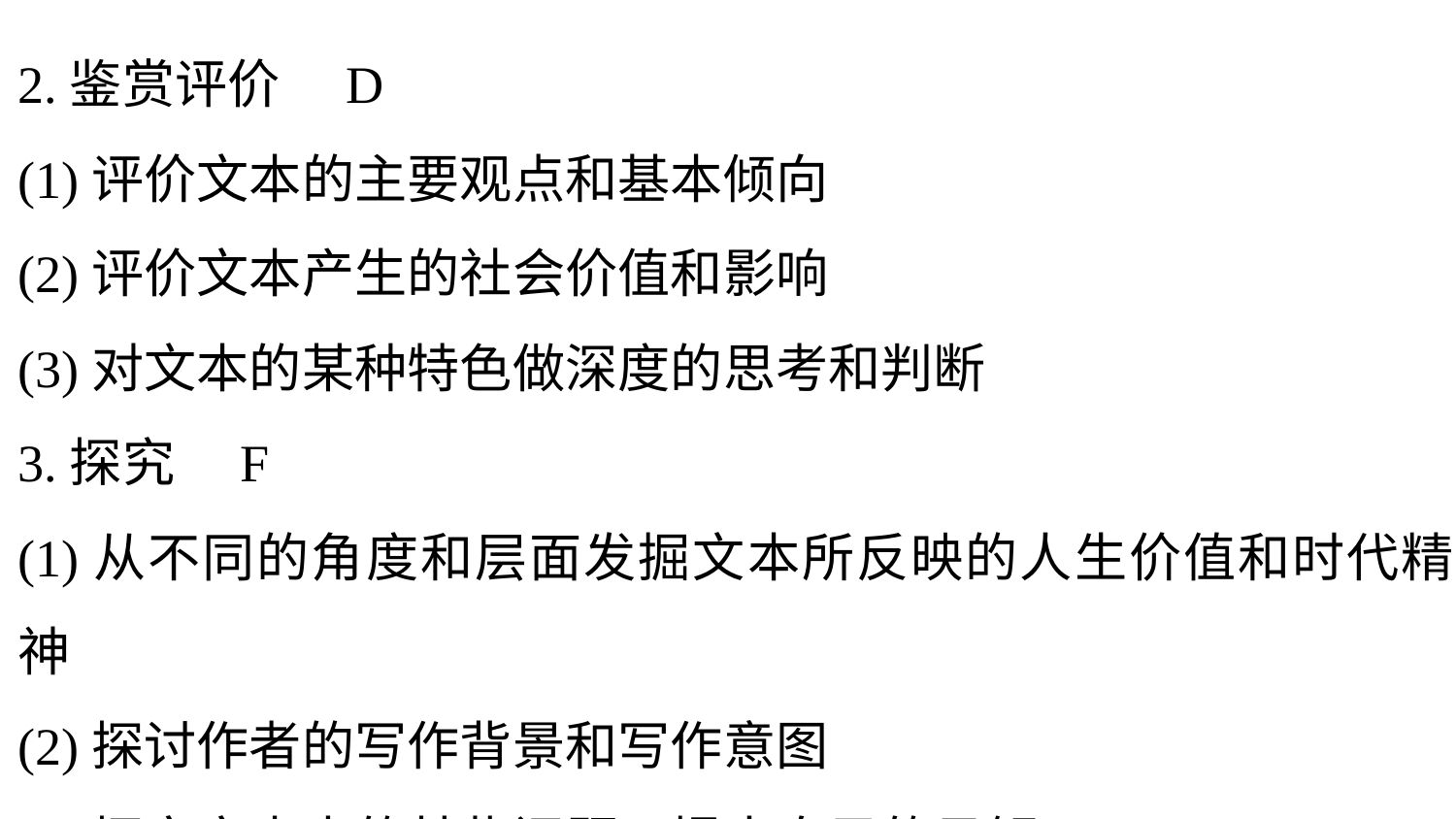

2.鉴赏评价　D
(1)评价文本的主要观点和基本倾向
(2)评价文本产生的社会价值和影响
(3)对文本的某种特色做深度的思考和判断
3.探究　F
(1)从不同的角度和层面发掘文本所反映的人生价值和时代精神
(2)探讨作者的写作背景和写作意图
(3)探究文本中的某些问题，提出自己的见解